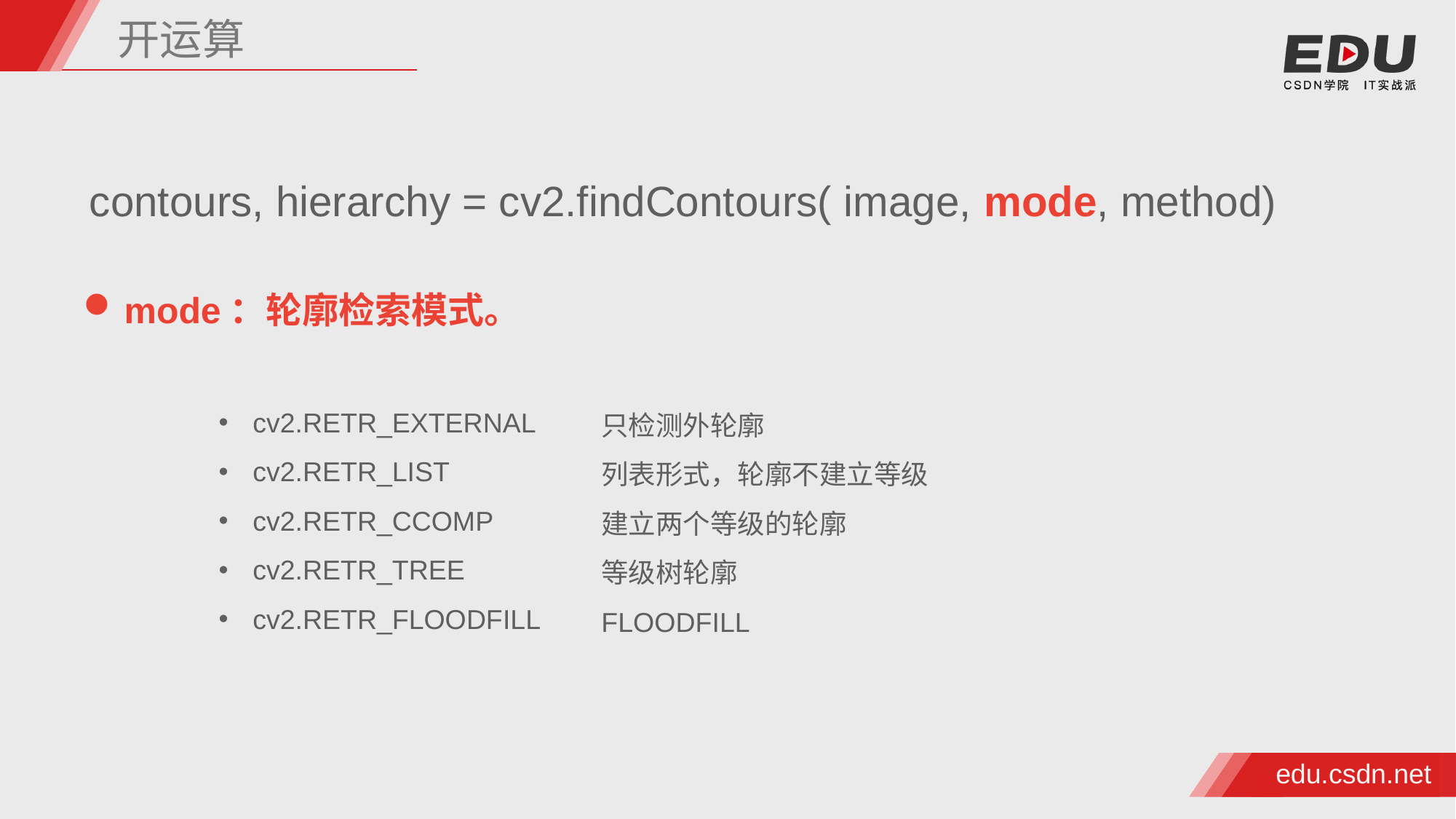

开运算

contours, hierarchy = cv2.findContours( image, mode, method)
mode：轮廓检索模式。
cv2.RETR_EXTERNAL
cv2.RETR_LIST
cv2.RETR_CCOMP
cv2.RETR_TREE
cv2.RETR_FLOODFILL
只检测外轮廓
列表形式，轮廓不建立等级
建立两个等级的轮廓
等级树轮廓
FLOODFILL